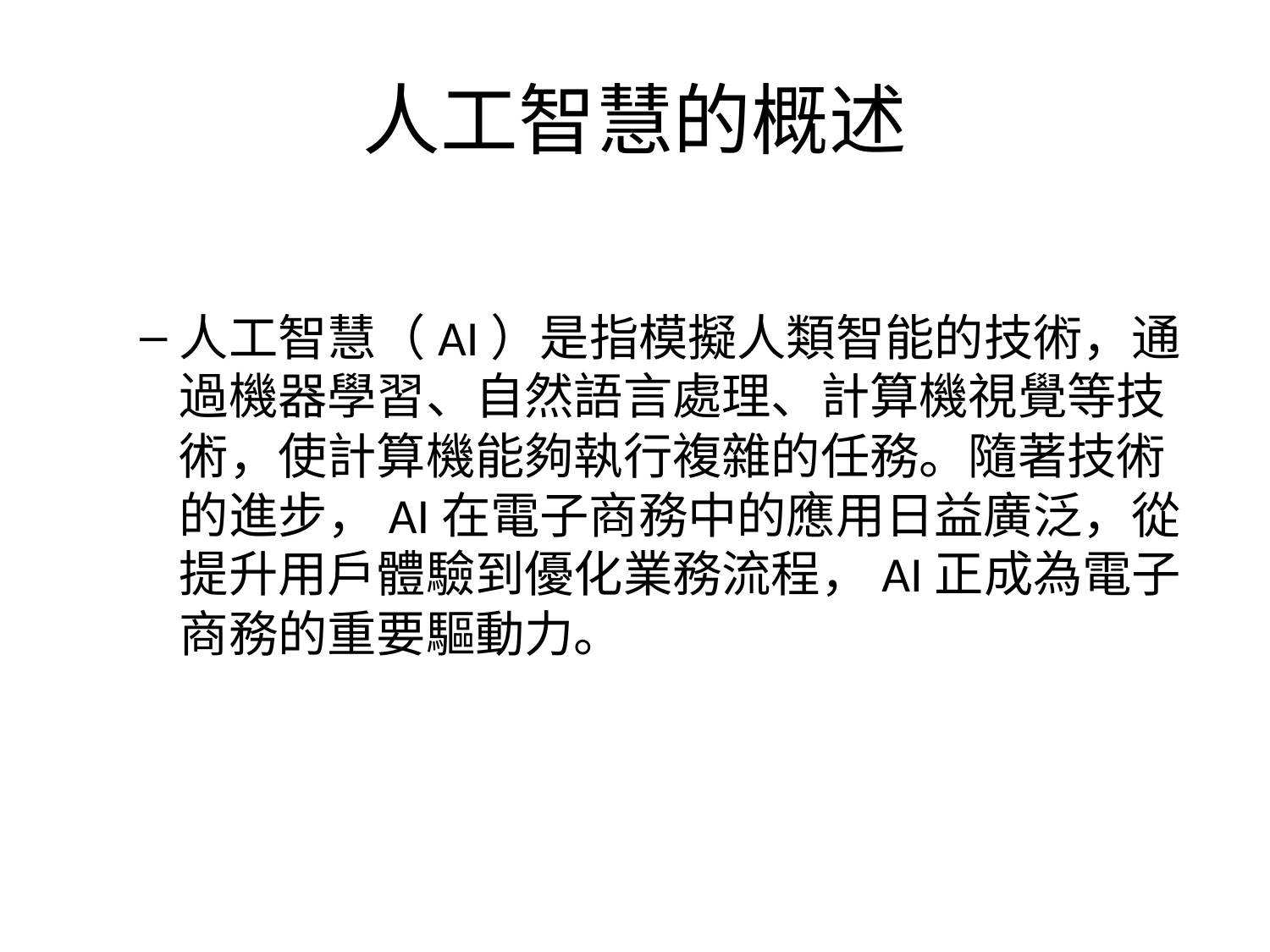

# 人工智慧的概述

人工智慧（AI）是指模擬人類智能的技術，通過機器學習、自然語言處理、計算機視覺等技術，使計算機能夠執行複雜的任務。隨著技術的進步，AI在電子商務中的應用日益廣泛，從提升用戶體驗到優化業務流程，AI正成為電子商務的重要驅動力。